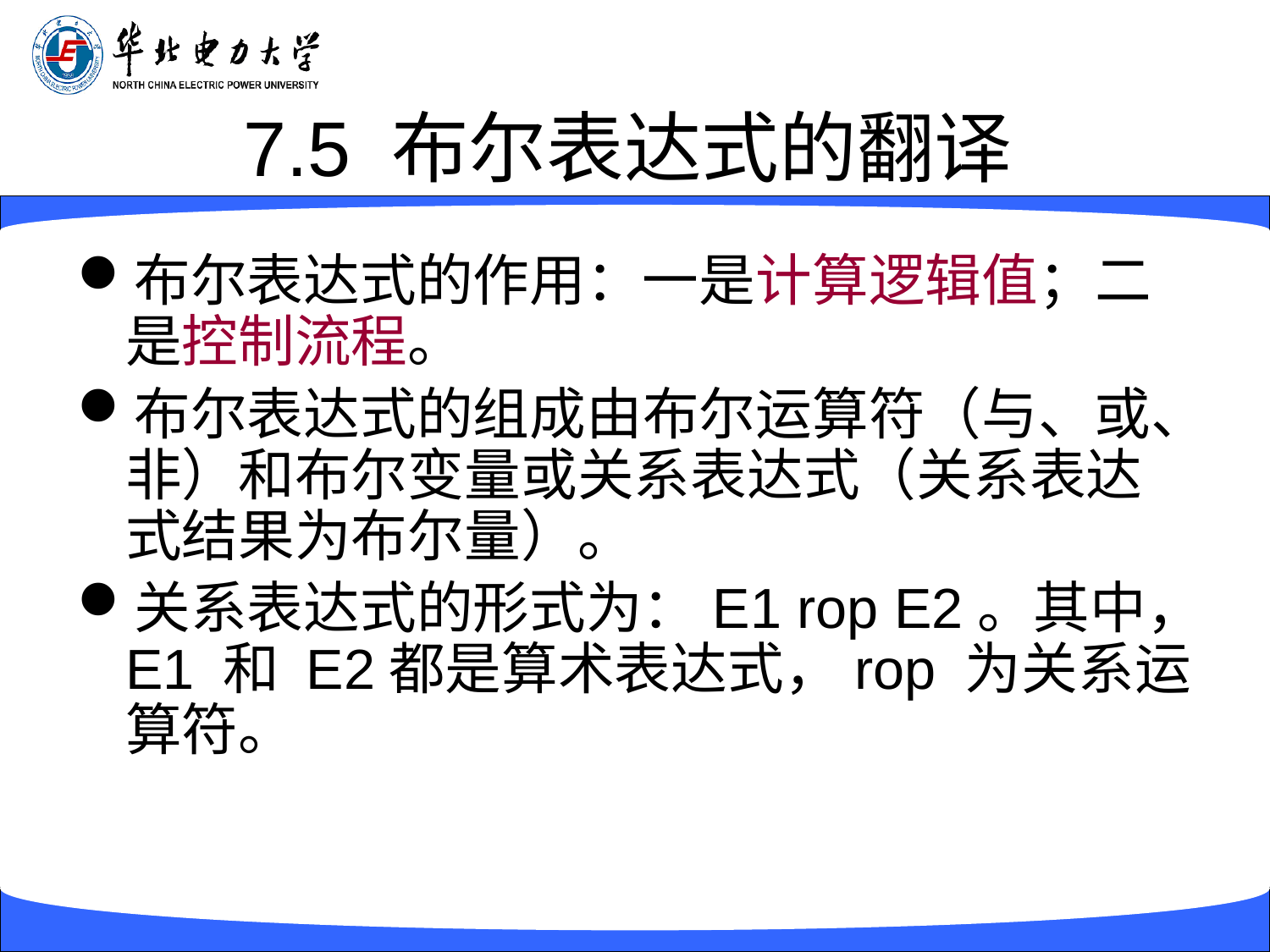

# 7.5 布尔表达式的翻译
布尔表达式的作用：一是计算逻辑值；二是控制流程。
布尔表达式的组成由布尔运算符（与、或、非）和布尔变量或关系表达式（关系表达式结果为布尔量）。
关系表达式的形式为：E1 rop E2。其中，E1 和 E2都是算术表达式，rop 为关系运算符。